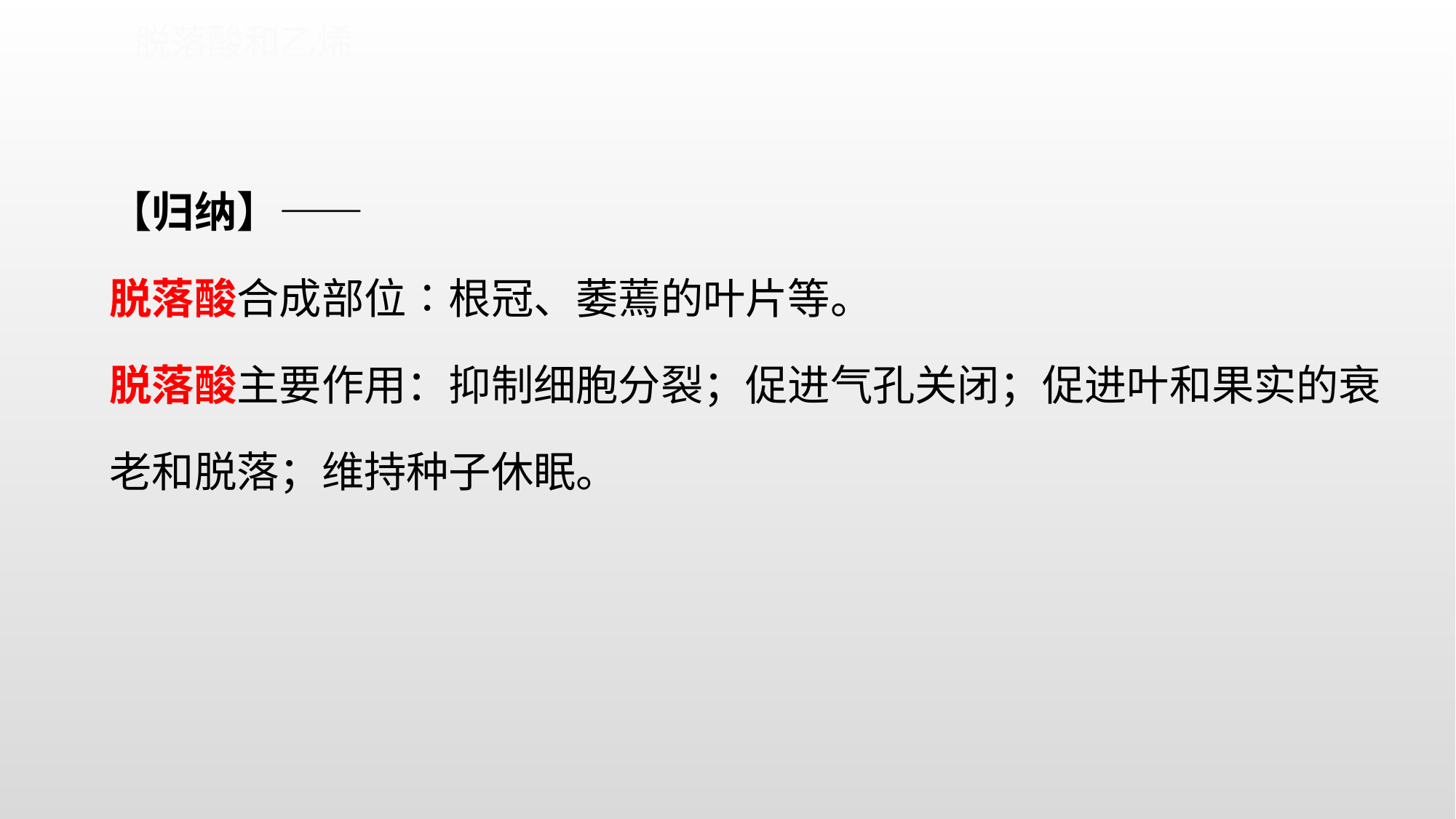

脱落酸和乙烯
【归纳】——
脱落酸合成部位∶根冠、萎蔫的叶片等。
脱落酸主要作用：抑制细胞分裂；促进气孔关闭；促进叶和果实的衰老和脱落；维持种子休眠。